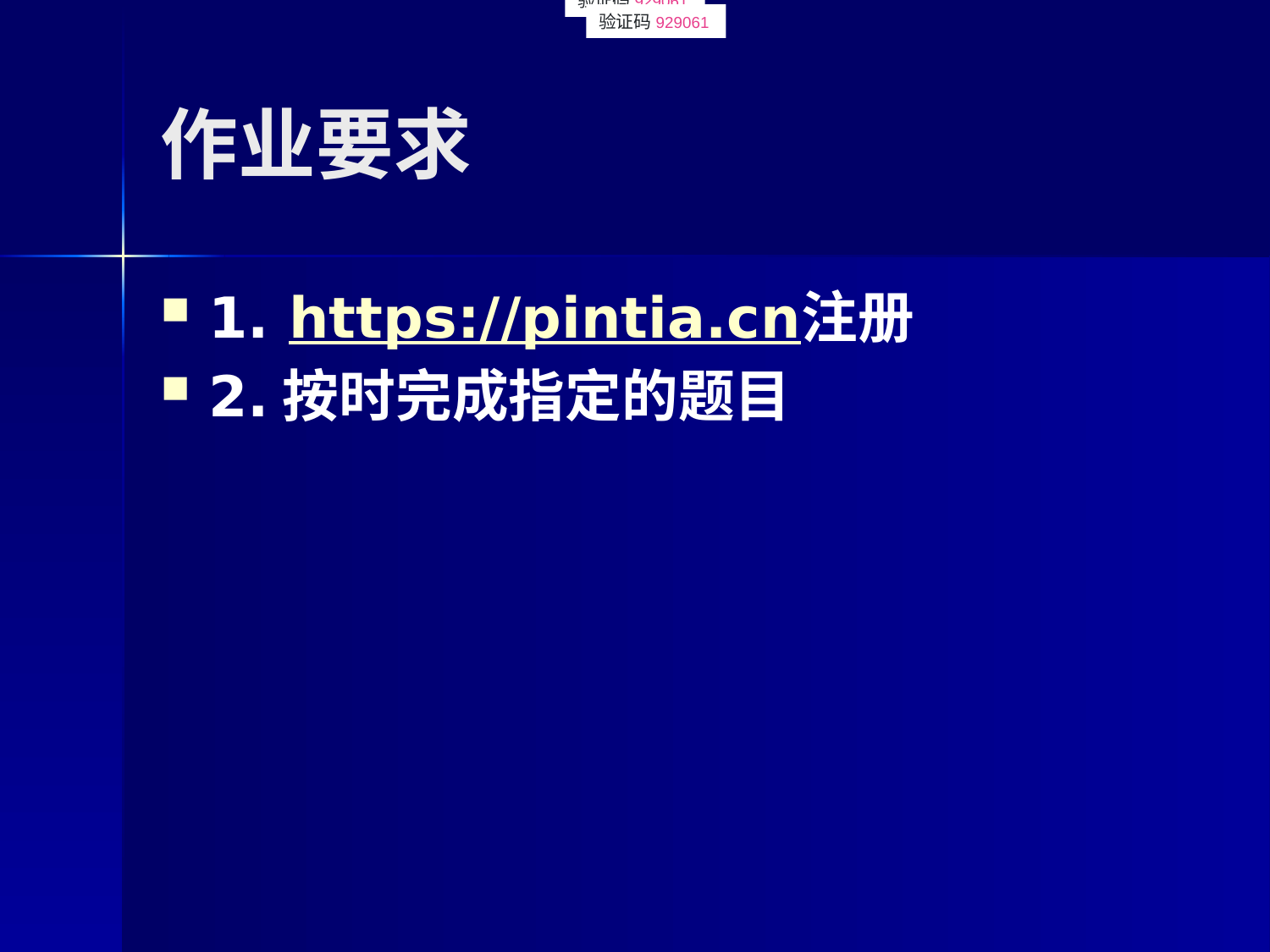

验证码929061
验证码929061
# 作业要求
1. https://pintia.cn注册
2.按时完成指定的题目